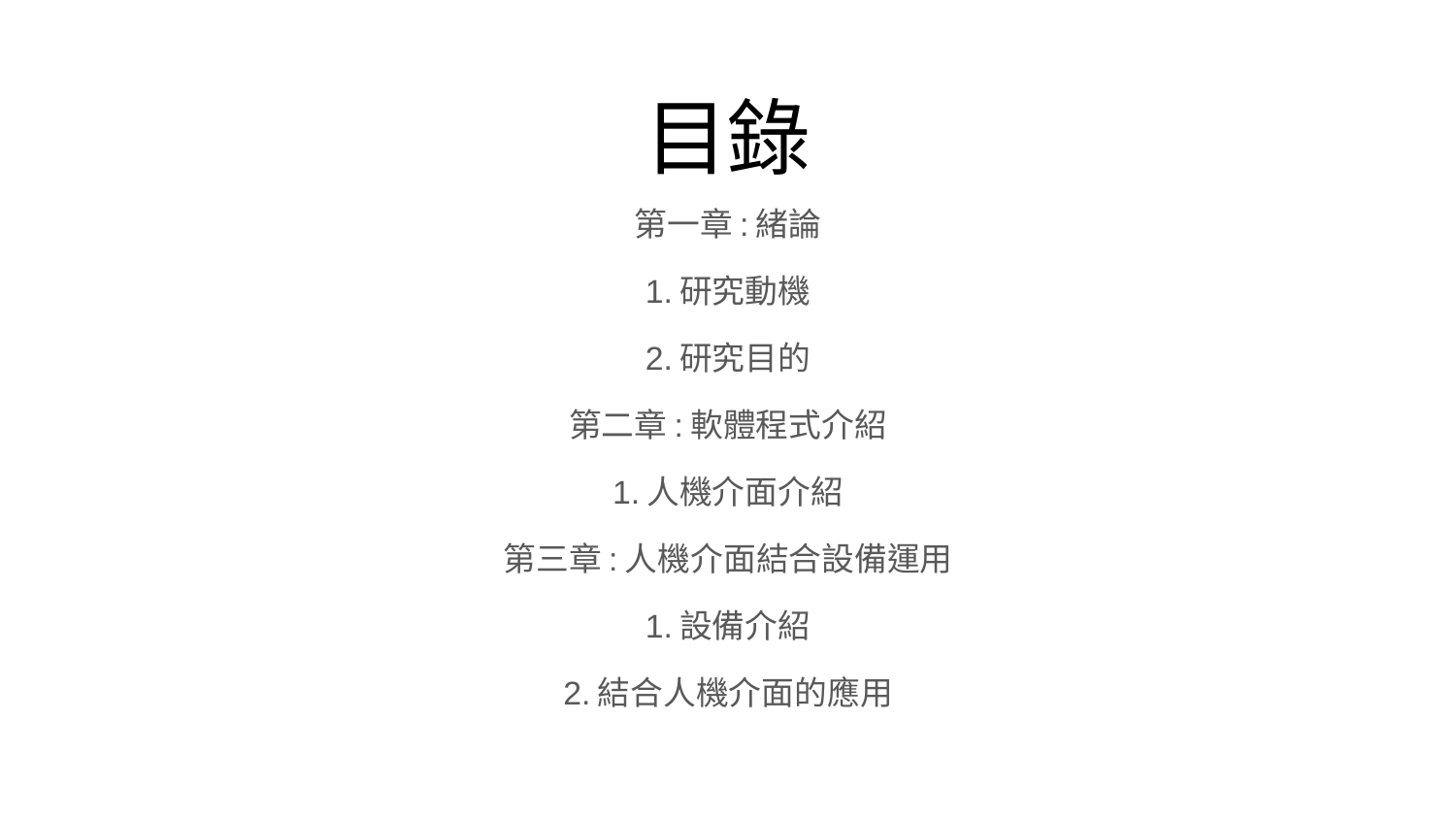

# 目錄
第一章:緒論
1.研究動機
2.研究目的
第二章:軟體程式介紹
1.人機介面介紹
第三章:人機介面結合設備運用
1.設備介紹
2.結合人機介面的應用